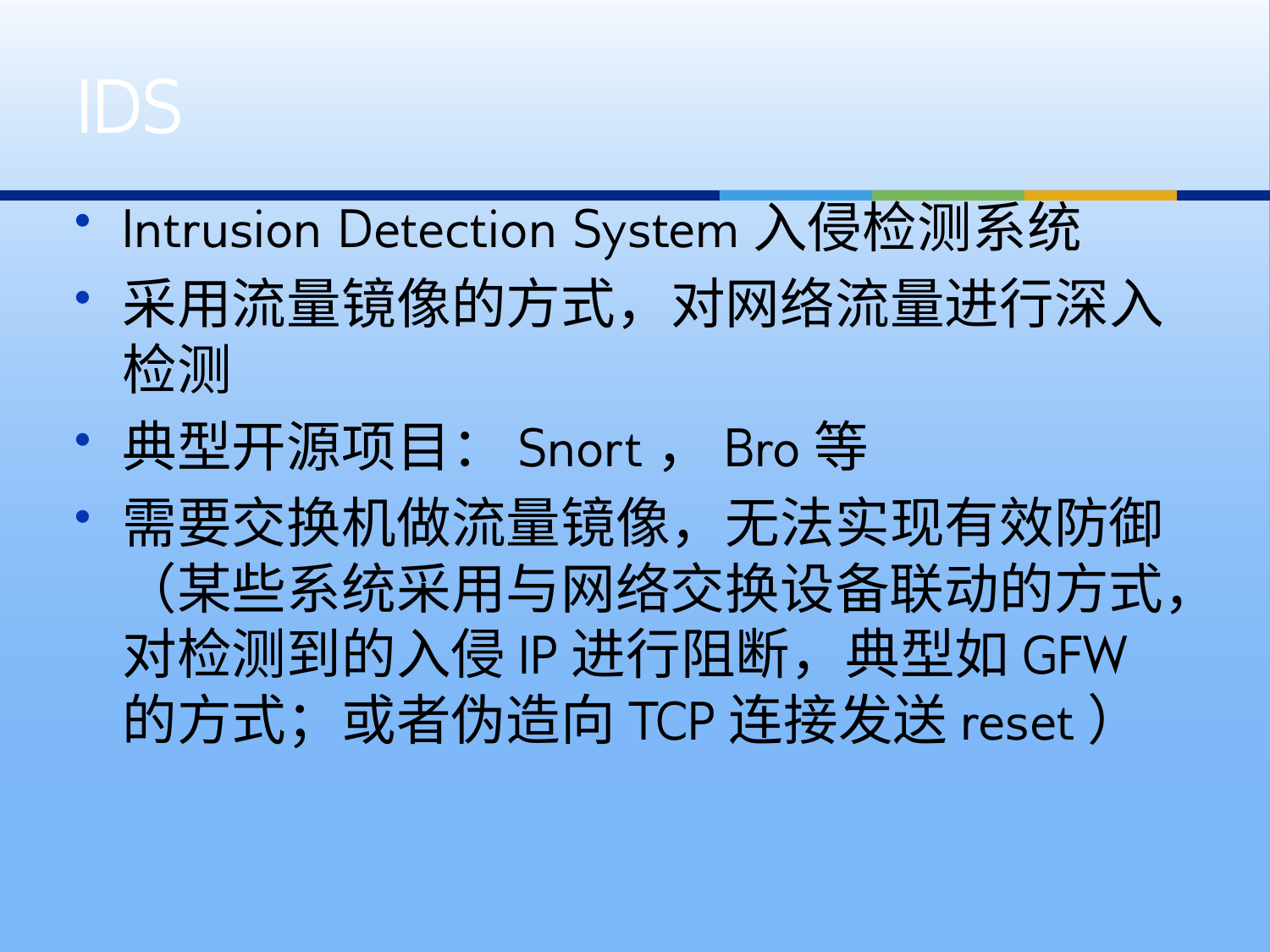

# IDS
Intrusion Detection System入侵检测系统
采用流量镜像的方式，对网络流量进行深入检测
典型开源项目：Snort，Bro等
需要交换机做流量镜像，无法实现有效防御（某些系统采用与网络交换设备联动的方式，对检测到的入侵IP进行阻断，典型如GFW的方式；或者伪造向TCP连接发送reset）